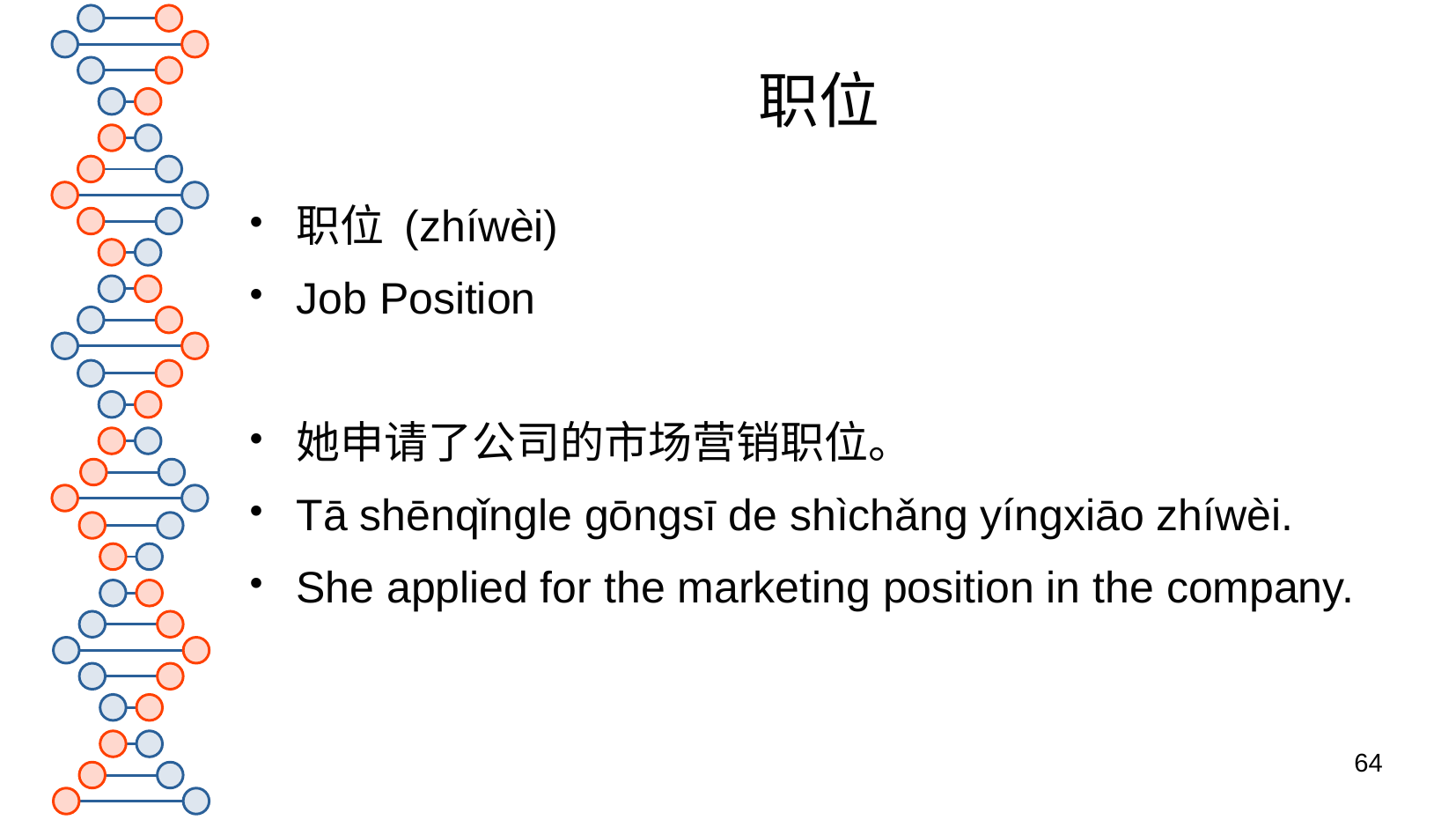

# 职位
职位 (zhíwèi)
Job Position

她申请了公司的市场营销职位。
Tā shēnqǐngle gōngsī de shìchǎng yíngxiāo zhíwèi.
She applied for the marketing position in the company.

64